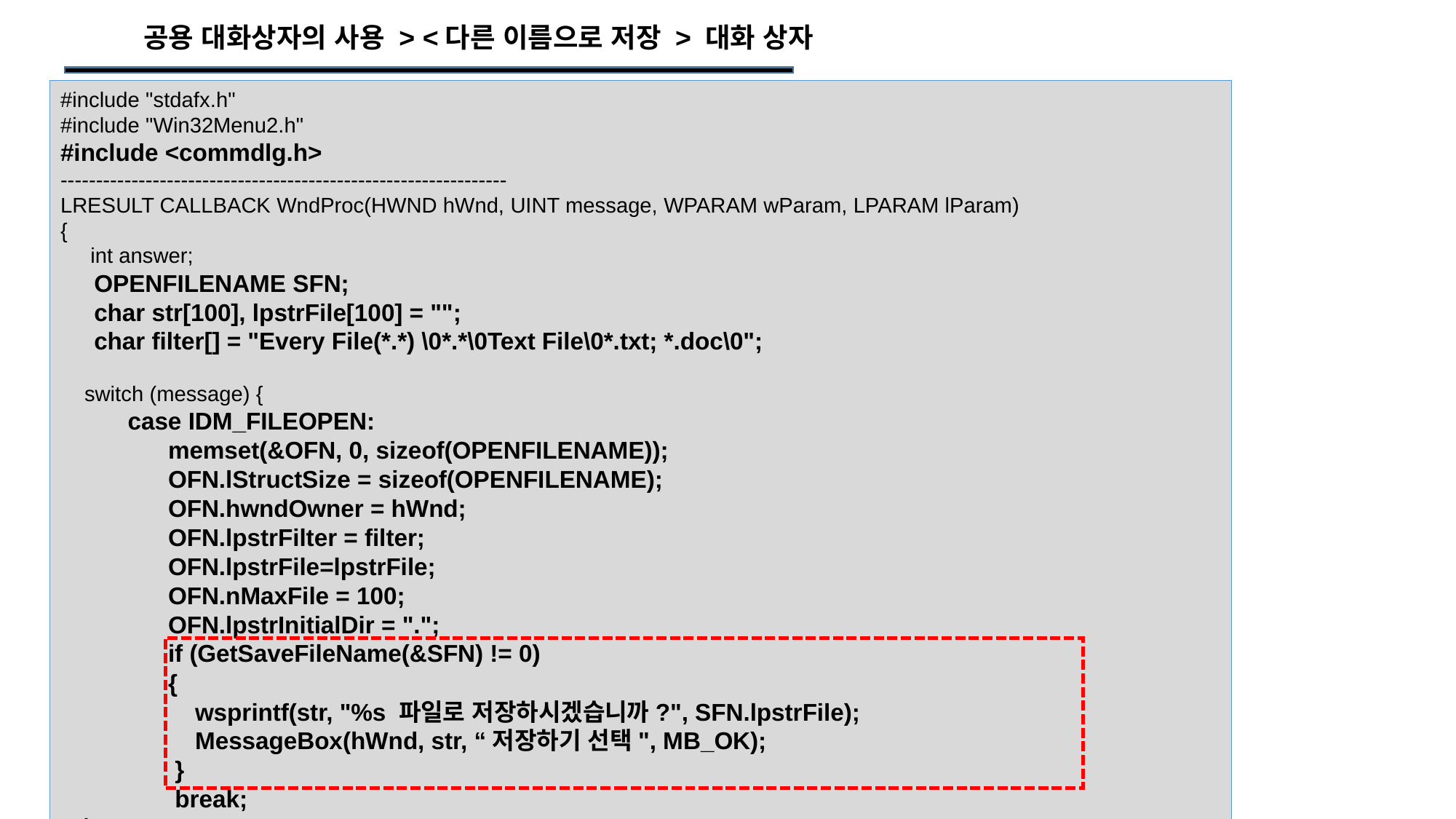

공용 대화상자의 사용 > <다른 이름으로 저장 > 대화 상자

#include "stdafx.h"
#include "Win32Menu2.h"
#include <commdlg.h>
---------------------------------------------------------------
LRESULT CALLBACK WndProc(HWND hWnd, UINT message, WPARAM wParam, LPARAM lParam)
{
     int answer;
     OPENFILENAME SFN;
     char str[100], lpstrFile[100] = "";
     char filter[] = "Every File(*.*) \0*.*\0Text File\0*.txt; *.doc\0";

    switch (message) {
          case IDM_FILEOPEN:
                memset(&OFN, 0, sizeof(OPENFILENAME));
                OFN.lStructSize = sizeof(OPENFILENAME);
                OFN.hwndOwner = hWnd;
                OFN.lpstrFilter = filter;
                OFN.lpstrFile=lpstrFile;
                OFN.nMaxFile = 100;
                OFN.lpstrInitialDir = ".";
                if (GetSaveFileName(&SFN) != 0)
                {
                    wsprintf(str, "%s 파일로 저장하시겠습니까?", SFN.lpstrFile);
                    MessageBox(hWnd, str, “저장하기 선택", MB_OK);
                 }
                 break;
    }